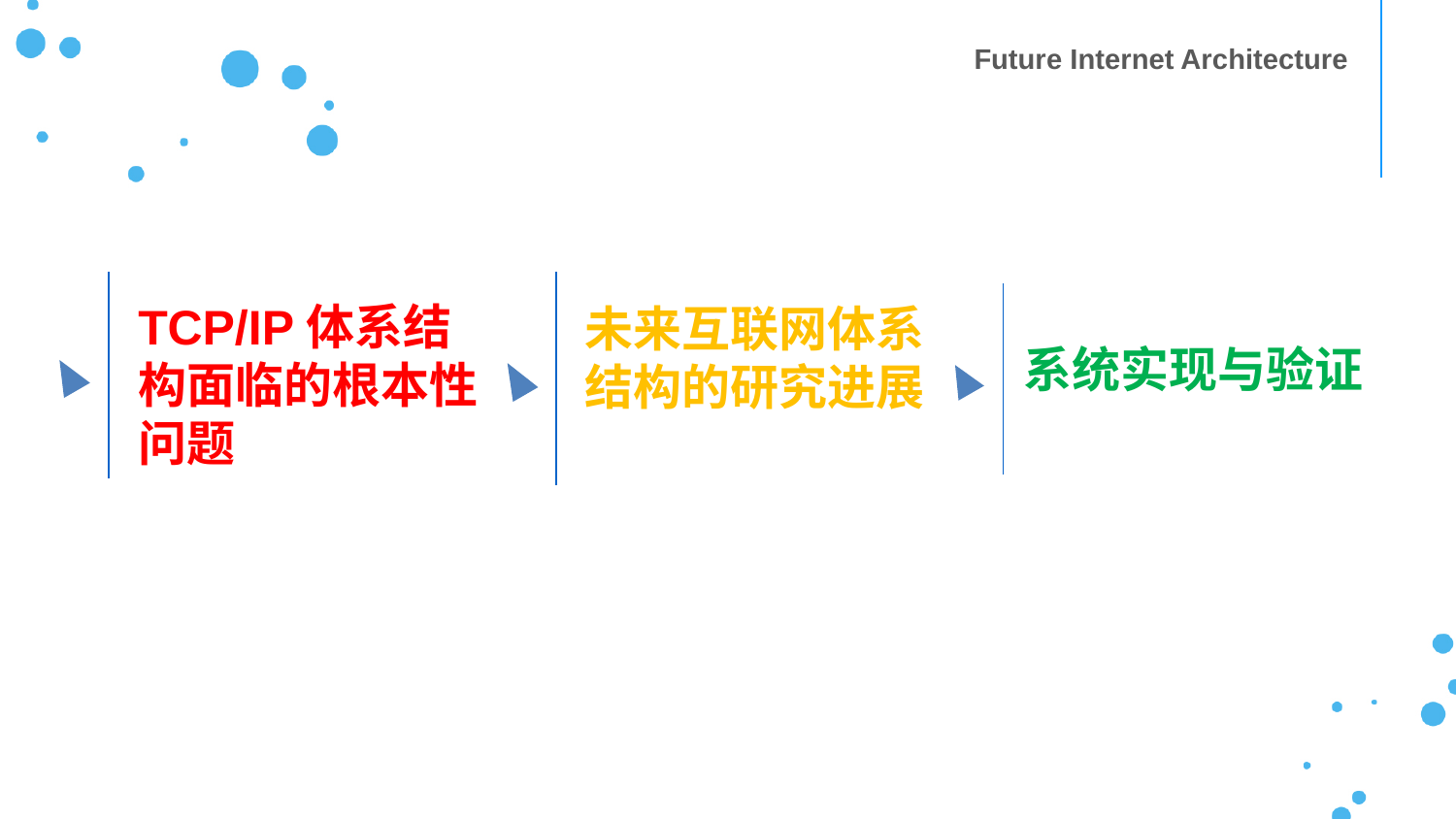

Future Internet Architecture
TCP/IP体系结构面临的根本性问题

未来互联网体系结构的研究进展

系统实现与验证